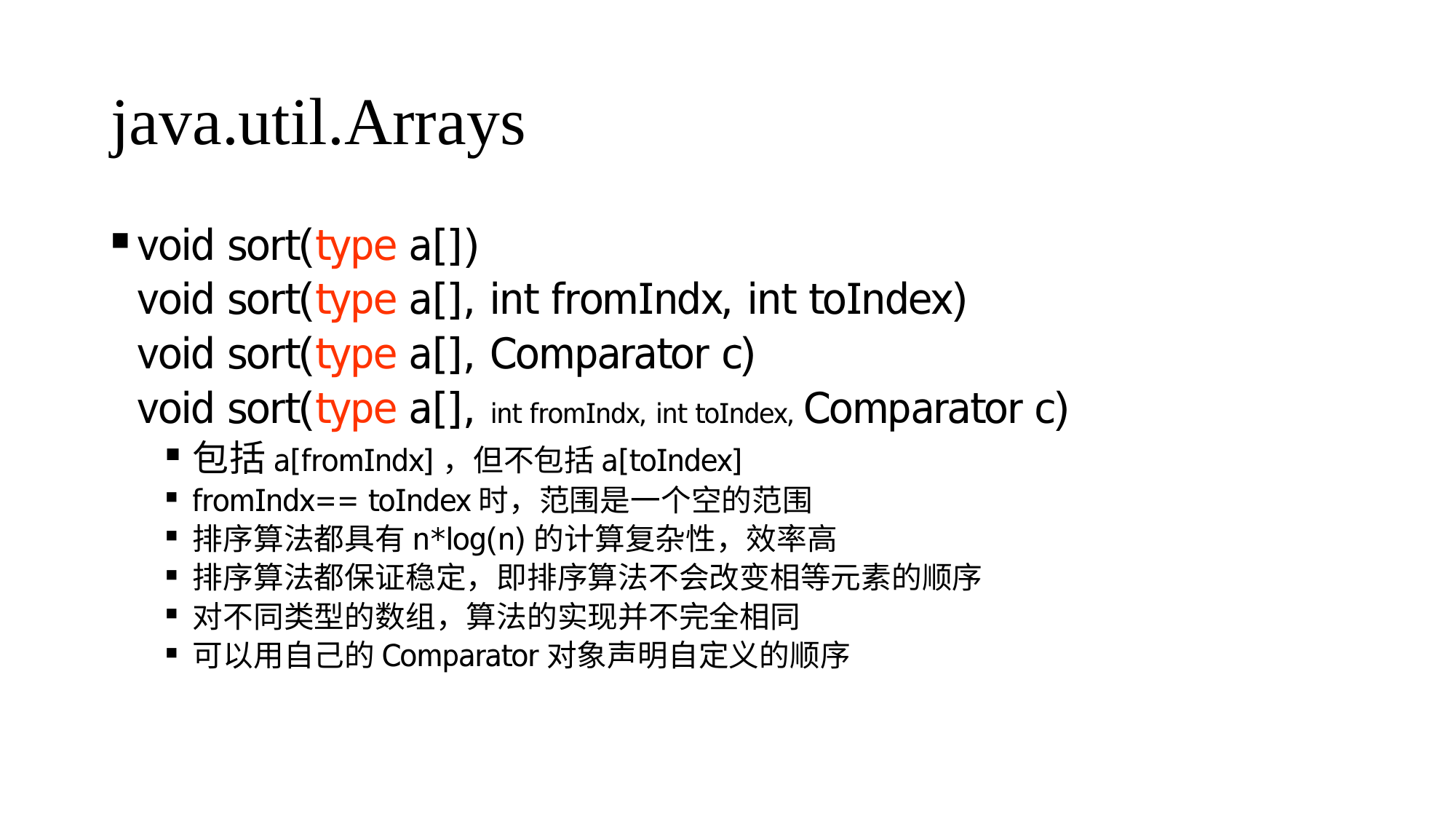

# java.util.Arrays
void sort(type a[])
	void sort(type a[], int fromIndx, int toIndex)
	void sort(type a[], Comparator c)
	void sort(type a[], int fromIndx, int toIndex, Comparator c)
包括a[fromIndx]，但不包括a[toIndex]
fromIndx== toIndex时，范围是一个空的范围
排序算法都具有n*log(n)的计算复杂性，效率高
排序算法都保证稳定，即排序算法不会改变相等元素的顺序
对不同类型的数组，算法的实现并不完全相同
可以用自己的Comparator对象声明自定义的顺序